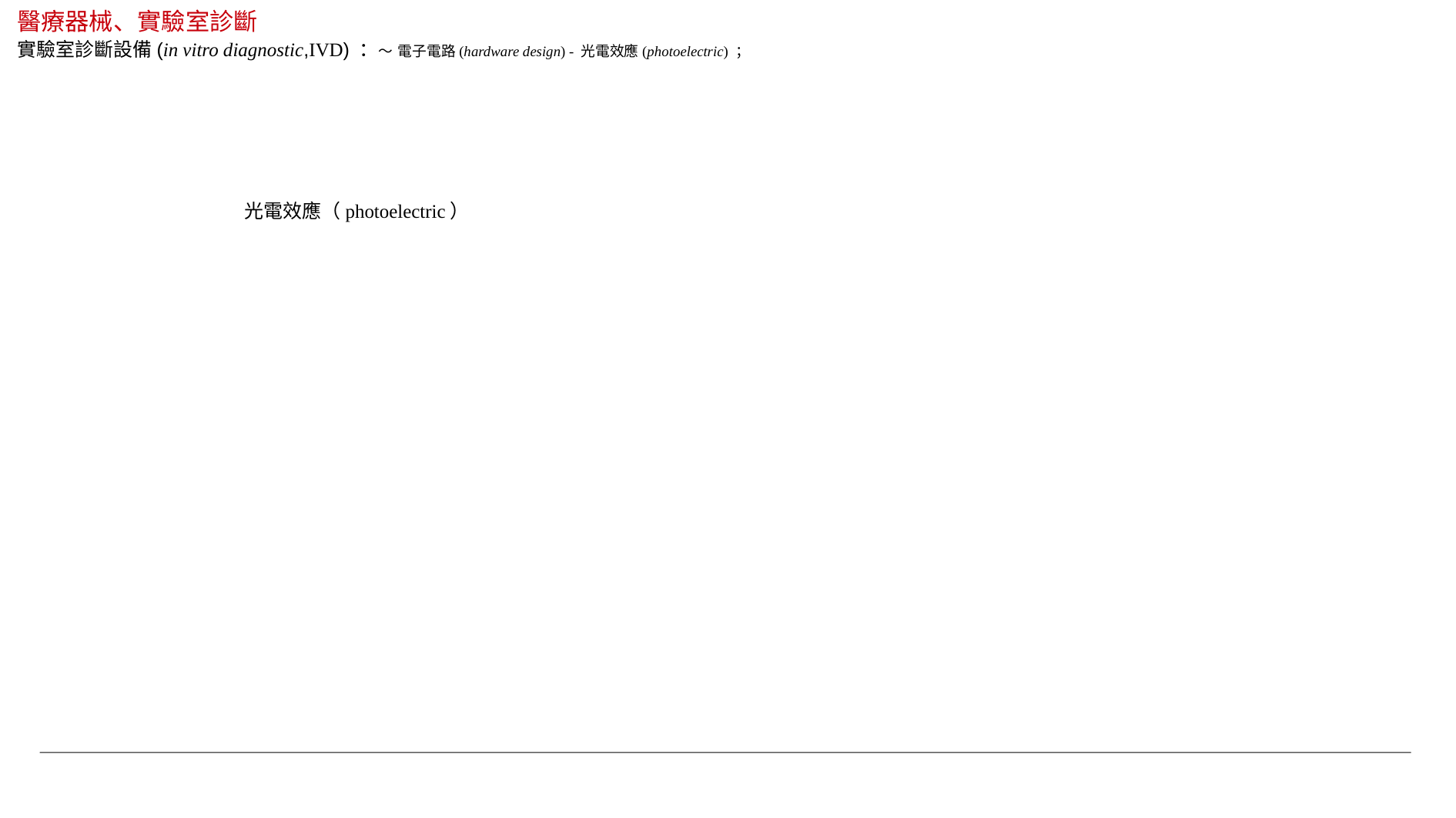

醫療器械、實驗室診斷
實驗室診斷設備(in vitro diagnostic,IVD) ：～ 電子電路(hardware design) - 光電效應(photoelectric) ；
光電效應（photoelectric）